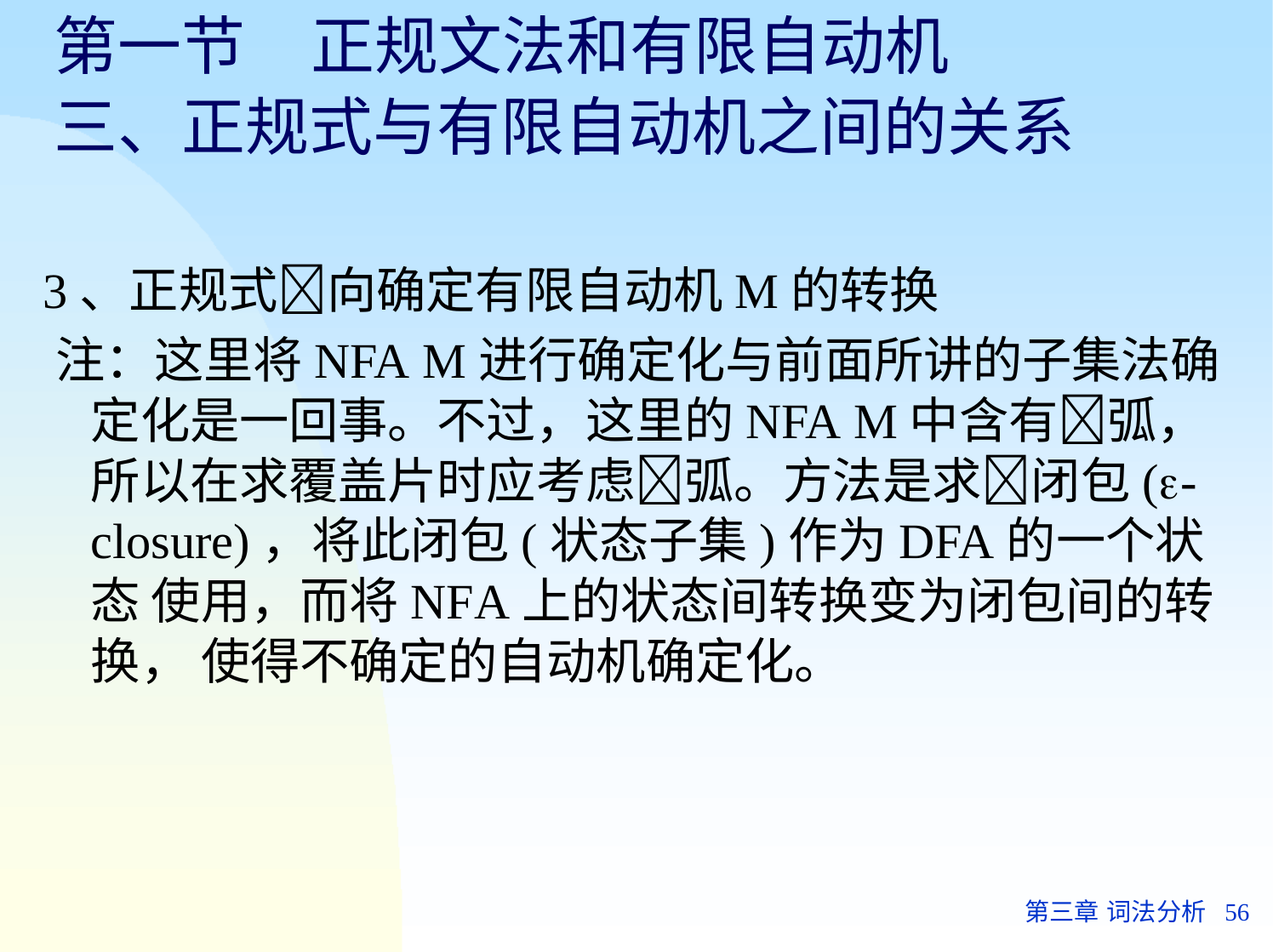

# 第一节	正规文法和有限自动机
三、正规式与有限自动机之间的关系
3、正规式α向确定有限自动机M的转换
注：这里将NFA M进行确定化与前面所讲的子集法确定化是一回事。不过，这里的NFA M中含有ε弧，  所以在求覆盖片时应考虑ε弧。方法是求ε闭包(ε-  closure)，将此闭包(状态子集)作为DFA的一个状态 使用，而将NFA上的状态间转换变为闭包间的转换， 使得不确定的自动机确定化。
第三章 词法分析	56